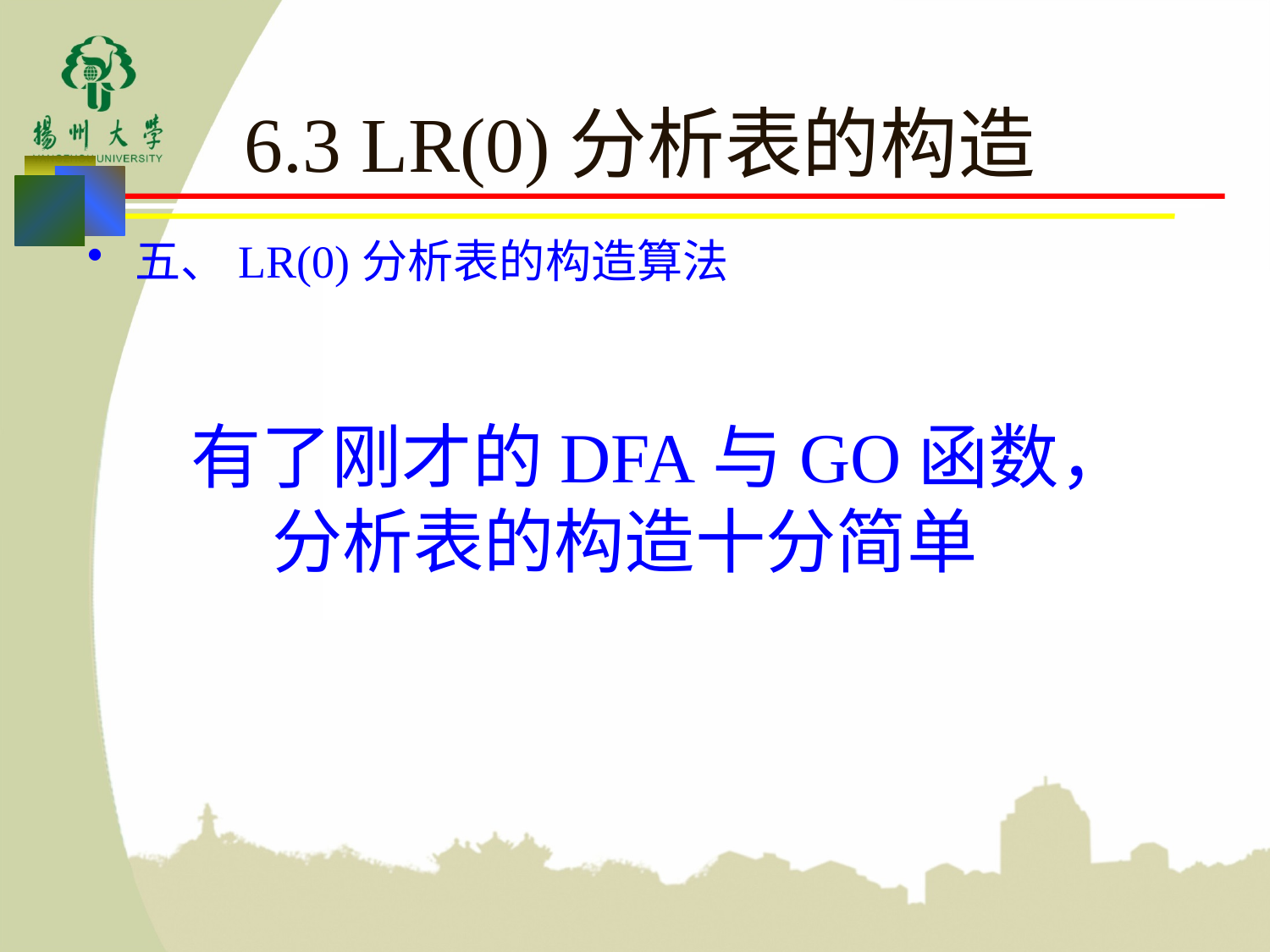

# 6.3 LR(0)分析表的构造
五、LR(0)分析表的构造算法

有了刚才的DFA与GO函数，分析表的构造十分简单

53